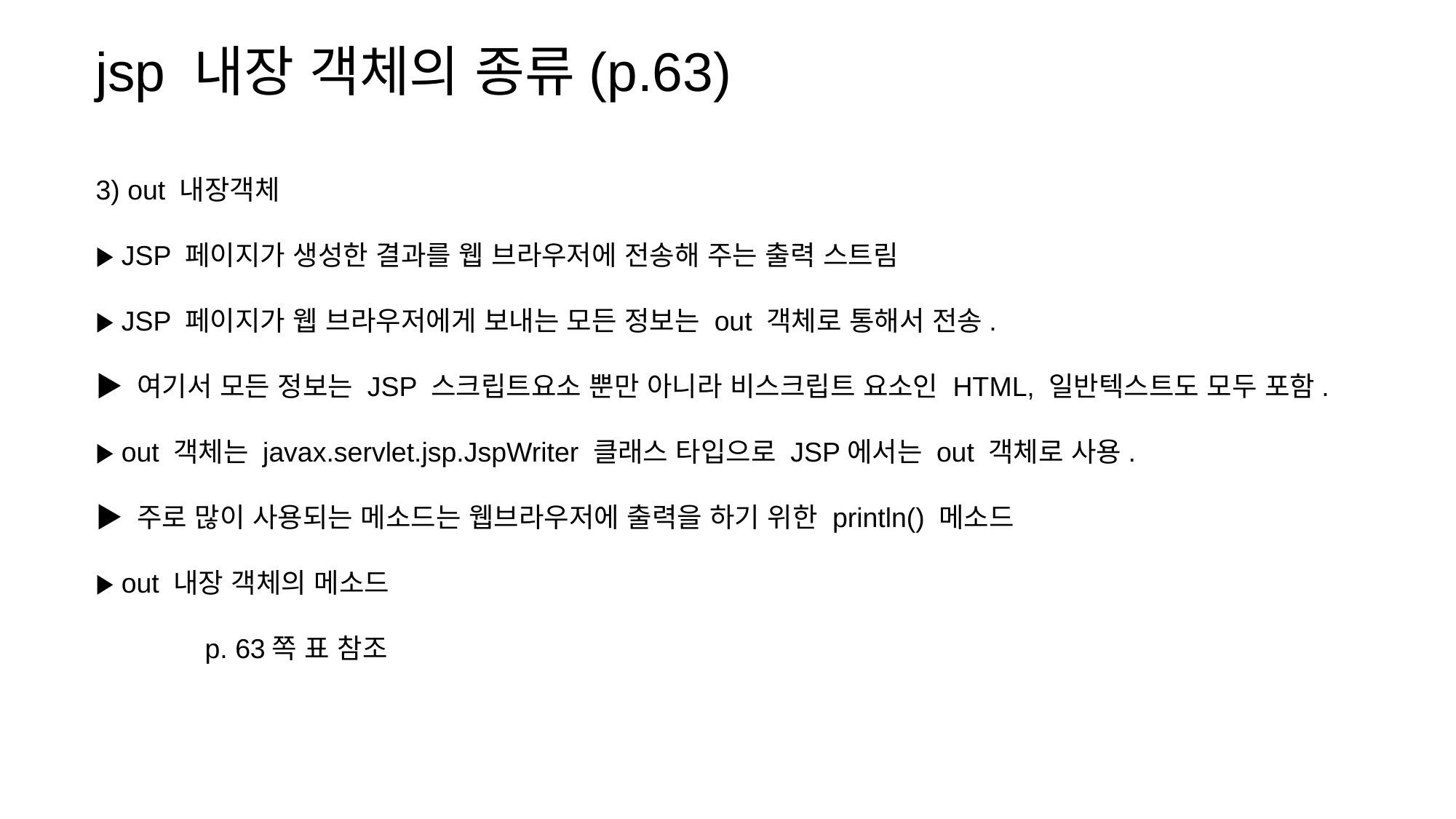

jsp 내장 객체의 종류(p.63)
3) out 내장객체
▶ JSP 페이지가 생성한 결과를 웹 브라우저에 전송해 주는 출력 스트림
▶ JSP 페이지가 웹 브라우저에게 보내는 모든 정보는 out 객체로 통해서 전송.
▶ 여기서 모든 정보는 JSP 스크립트요소 뿐만 아니라 비스크립트 요소인 HTML, 일반텍스트도 모두 포함.
▶ out 객체는 javax.servlet.jsp.JspWriter 클래스 타입으로 JSP에서는 out 객체로 사용.
▶ 주로 많이 사용되는 메소드는 웹브라우저에 출력을 하기 위한 println() 메소드
▶ out 내장 객체의 메소드
	p. 63쪽 표 참조